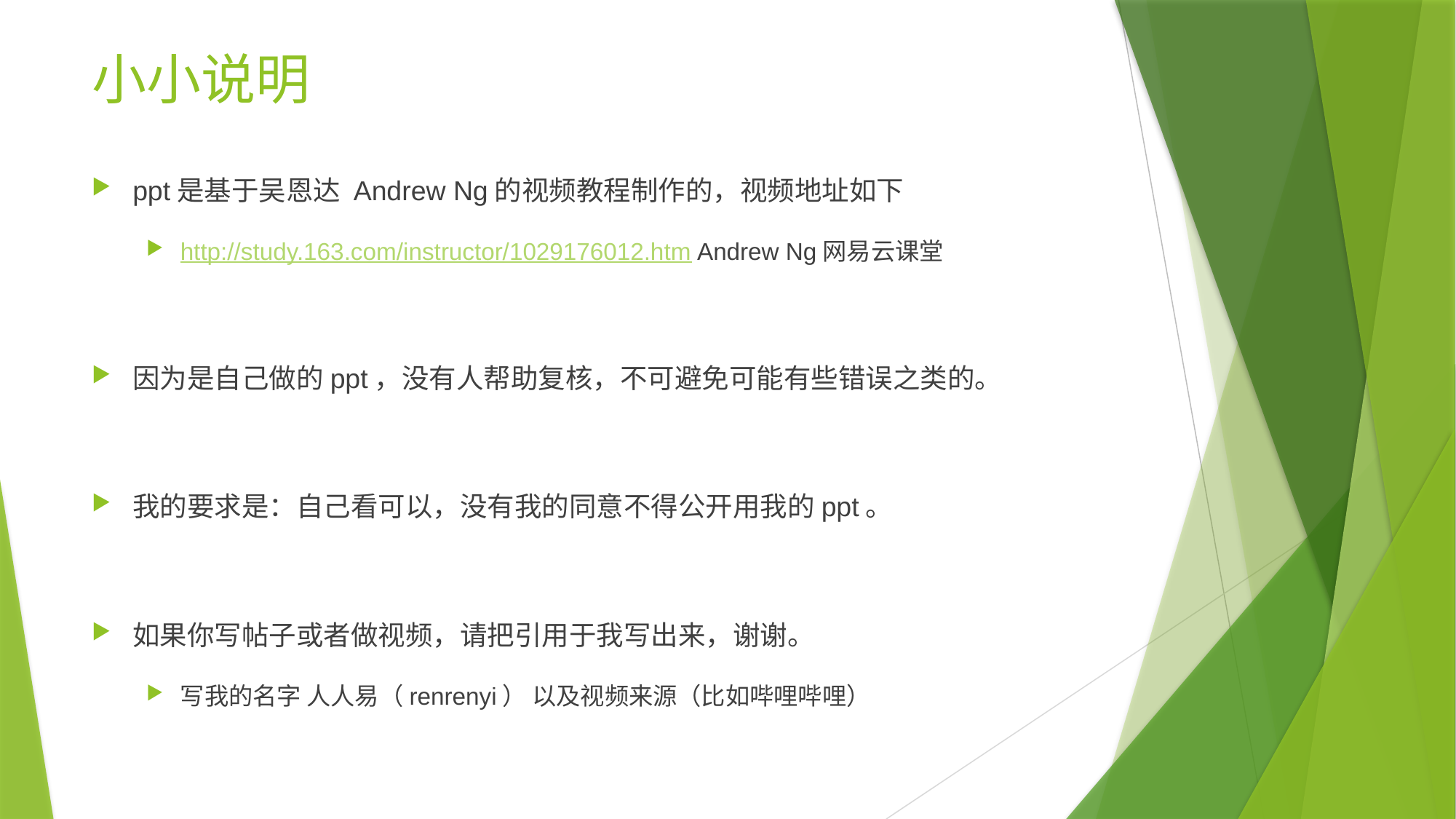

# 小小说明
ppt是基于吴恩达 Andrew Ng的视频教程制作的，视频地址如下
http://study.163.com/instructor/1029176012.htm Andrew Ng网易云课堂

因为是自己做的ppt，没有人帮助复核，不可避免可能有些错误之类的。

我的要求是：自己看可以，没有我的同意不得公开用我的ppt。

如果你写帖子或者做视频，请把引用于我写出来，谢谢。
写我的名字 人人易（renrenyi） 以及视频来源（比如哔哩哔哩）